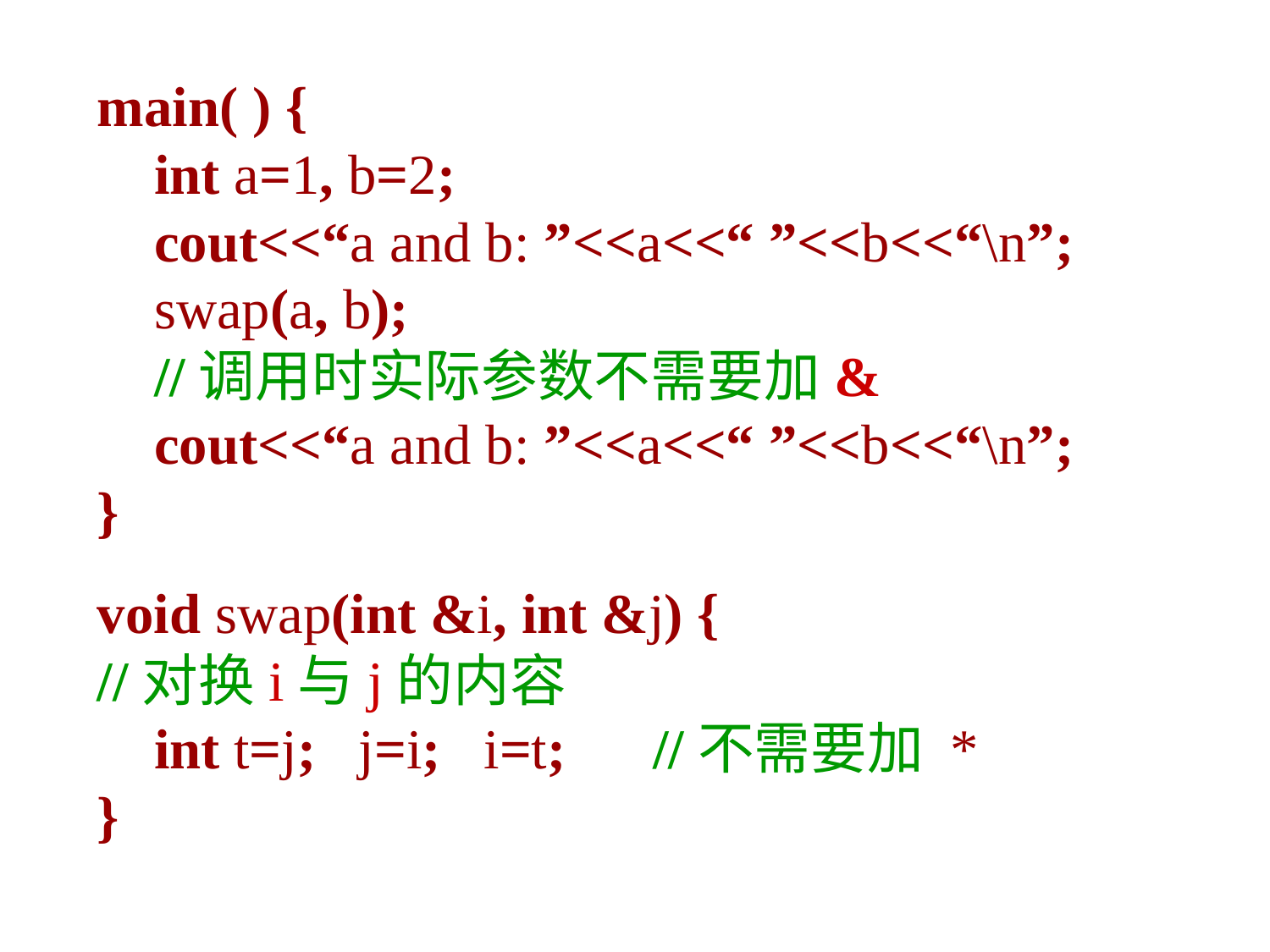

main( ) {
    int a=1, b=2;
    cout<<“a and b: ”<<a<<“ ”<<b<<“\n”;
    swap(a, b);
    //调用时实际参数不需要加&
    cout<<“a and b: ”<<a<<“ ”<<b<<“\n”;
}

void swap(int &i, int &j) {
//对换i与j的内容
    int t=j;   j=i;   i=t;	//不需要加 *
}
79